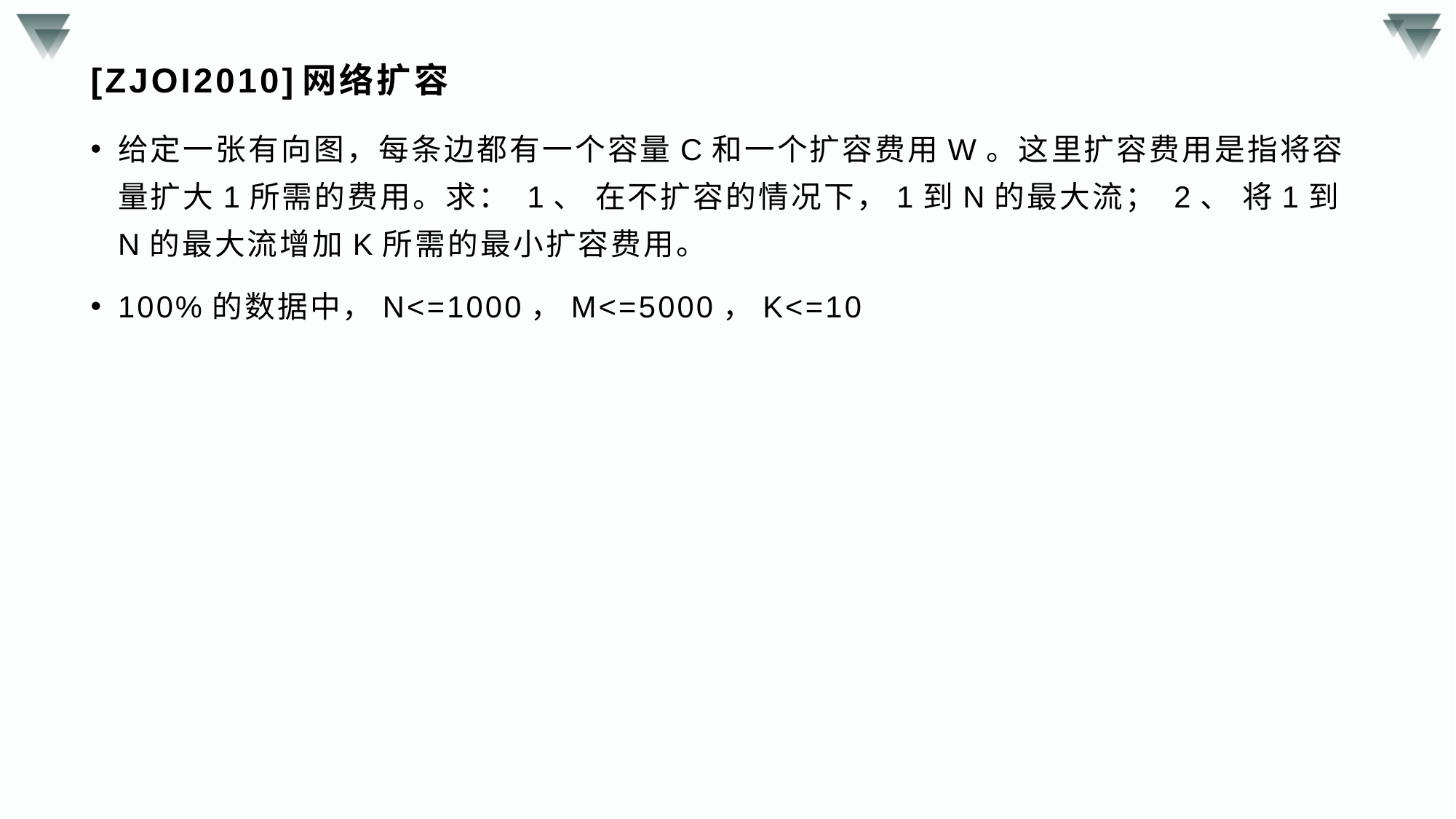

# [ZJOI2010]网络扩容
给定一张有向图，每条边都有一个容量C和一个扩容费用W。这里扩容费用是指将容量扩大1所需的费用。求： 1、 在不扩容的情况下，1到N的最大流； 2、 将1到N的最大流增加K所需的最小扩容费用。
100%的数据中，N<=1000，M<=5000，K<=10